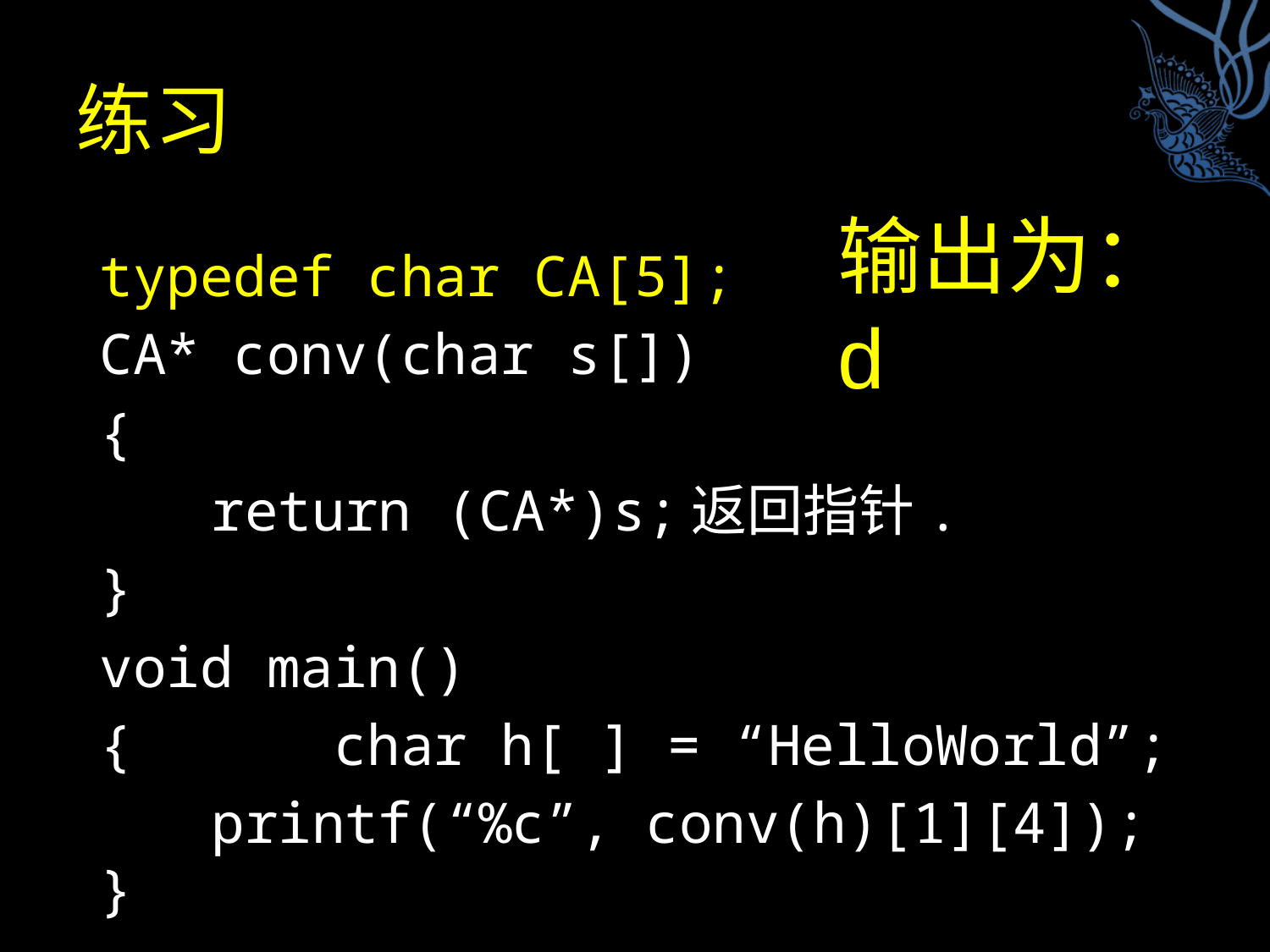

# 练习
输出为：d
typedef char CA[5];
CA* conv(char s[])
{
	return (CA*)s;返回指针.
}
void main()
{      char h[ ] = “HelloWorld”;
	printf(“%c”, conv(h)[1][4]);
}